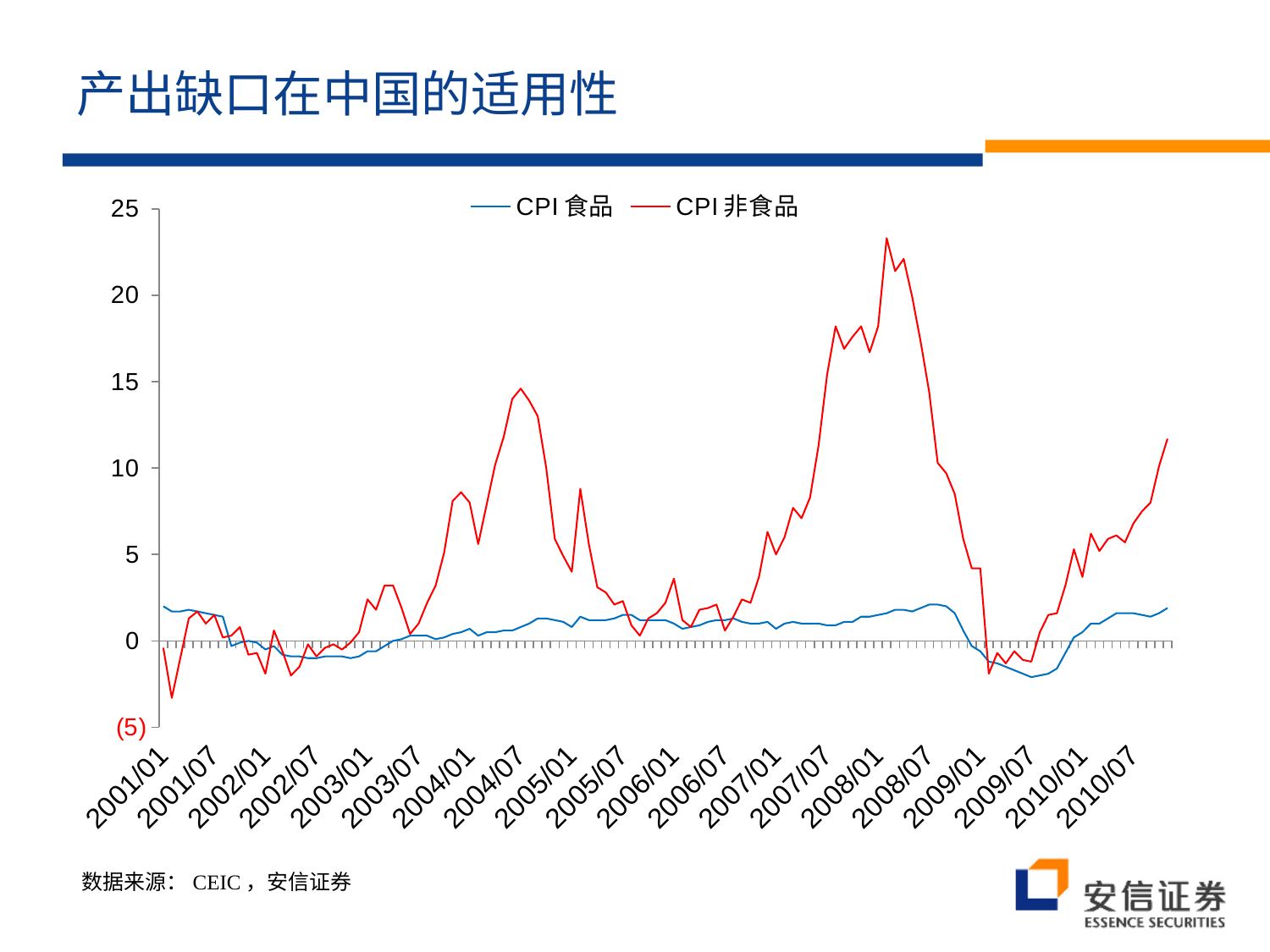

# 产出缺口在中国的适用性

### Chart

| Category |  |  |
|---|---|---|
| 36922 | 2.0 | -0.4 |
| 36950 | 1.7 | -3.3 |
| 36981 | 1.7 | -1.0 |
| 37011 | 1.8 | 1.3 |
| 37042 | 1.7 | 1.7 |
| 37072 | 1.6 | 1.0 |
| 37103 | 1.5 | 1.5 |
| 37134 | 1.4 | 0.2 |
| 37164 | -0.3000000000000003 | 0.3000000000000003 |
| 37195 | -0.1 | 0.8 |
| 37225 | 0.0 | -0.8 |
| 37256 | -0.1 | -0.7000000000000006 |
| 37287 | -0.5 | -1.9000000000000001 |
| 37315 | -0.3000000000000003 | 0.6000000000000006 |
| 37346 | -0.8 | -0.6000000000000006 |
| 37376 | -0.9 | -2.0 |
| 37407 | -0.9 | -1.5 |
| 37437 | -1.0 | -0.2 |
| 37468 | -1.0 | -0.9 |
| 37499 | -0.9 | -0.4 |
| 37529 | -0.9 | -0.2 |
| 37560 | -0.9 | -0.5 |
| 37590 | -1.0 | -0.1 |
| 37621 | -0.9 | 0.5 |
| 37652 | -0.6000000000000006 | 2.4 |
| 37680 | -0.6000000000000006 | 1.8 |
| 37711 | -0.3000000000000003 | 3.2 |
| 37741 | 0.0 | 3.2 |
| 37772 | 0.1 | 1.9000000000000001 |
| 37802 | 0.3000000000000003 | 0.4 |
| 37833 | 0.3000000000000003 | 1.0 |
| 37864 | 0.3000000000000003 | 2.2 |
| 37894 | 0.1 | 3.2 |
| 37925 | 0.2 | 5.1 |
| 37955 | 0.4 | 8.1 |
| 37986 | 0.5 | 8.6 |
| 38017 | 0.7000000000000006 | 8.0 |
| 38046 | 0.3000000000000003 | 5.6 |
| 38077 | 0.5 | 7.9 |
| 38107 | 0.5 | 10.200000000000001 |
| 38138 | 0.6000000000000006 | 11.8 |
| 38168 | 0.6000000000000006 | 14.0 |
| 38199 | 0.8 | 14.6 |
| 38230 | 1.0 | 13.9 |
| 38260 | 1.3 | 13.0 |
| 38291 | 1.3 | 10.0 |
| 38321 | 1.2 | 5.9 |
| 38352 | 1.1 | 4.9 |
| 38383 | 0.8 | 4.0 |
| 38411 | 1.4 | 8.8 |
| 38442 | 1.2 | 5.6 |
| 38472 | 1.2 | 3.1 |
| 38503 | 1.2 | 2.8 |
| 38533 | 1.3 | 2.1 |
| 38564 | 1.5 | 2.3 |
| 38595 | 1.5 | 0.9 |
| 38625 | 1.2 | 0.3000000000000003 |
| 38656 | 1.2 | 1.3 |
| 38686 | 1.2 | 1.6 |
| 38717 | 1.2 | 2.2 |
| 38748 | 1.0 | 3.6 |
| 38776 | 0.7000000000000006 | 1.2 |
| 38807 | 0.8 | 0.8 |
| 38837 | 0.9 | 1.8 |
| 38868 | 1.1 | 1.9000000000000001 |
| 38898 | 1.2 | 2.1 |
| 38929 | 1.2 | 0.6000000000000006 |
| 38960 | 1.3 | 1.4 |
| 38990 | 1.1 | 2.4 |
| 39021 | 1.0 | 2.2 |
| 39051 | 1.0 | 3.7 |
| 39082 | 1.1 | 6.3 |
| 39113 | 0.7000000000000006 | 5.0 |
| 39141 | 1.0 | 6.0 |
| 39172 | 1.1 | 7.7 |
| 39202 | 1.0 | 7.1 |
| 39233 | 1.0 | 8.3 |
| 39263 | 1.0 | 11.3 |
| 39294 | 0.9 | 15.4 |
| 39325 | 0.9 | 18.2 |
| 39355 | 1.1 | 16.9 |
| 39386 | 1.1 | 17.6 |
| 39416 | 1.4 | 18.2 |
| 39447 | 1.4 | 16.7 |
| 39478 | 1.5 | 18.2 |
| 39507 | 1.6 | 23.3 |
| 39538 | 1.8 | 21.4 |
| 39568 | 1.8 | 22.1 |
| 39599 | 1.7 | 19.9 |
| 39629 | 1.9000000000000001 | 17.3 |
| 39660 | 2.1 | 14.4 |
| 39691 | 2.1 | 10.3 |
| 39721 | 2.0 | 9.700000000000001 |
| 39752 | 1.6 | 8.5 |
| 39782 | 0.6000000000000006 | 5.9 |
| 39813 | -0.3000000000000003 | 4.2 |
| 39844 | -0.6000000000000006 | 4.2 |
| 39872 | -1.2 | -1.9000000000000001 |
| 39903 | -1.3 | -0.7000000000000006 |
| 39933 | -1.5 | -1.3 |
| 39964 | -1.7 | -0.6000000000000006 |
| 39994 | -1.9000000000000001 | -1.1 |
| 40025 | -2.1 | -1.2 |
| 40056 | -2.0 | 0.5 |
| 40086 | -1.9000000000000001 | 1.5 |
| 40117 | -1.6 | 1.6 |
| 40147 | -0.7000000000000006 | 3.2 |
| 40178 | 0.2 | 5.3 |
| 40209 | 0.5 | 3.7 |
| 40237 | 1.0 | 6.2 |
| 40268 | 1.0 | 5.2 |
| 40298 | 1.3 | 5.9 |
| 40329 | 1.6 | 6.1 |
| 40359 | 1.6 | 5.7 |
| 40390 | 1.6 | 6.8 |
| 40421 | 1.5 | 7.5 |
| 40451 | 1.4 | 8.0 |
| 40482 | 1.6 | 10.1 |
| 40512 | 1.9000000000000001 | 11.7 |
数据来源：CEIC，安信证券